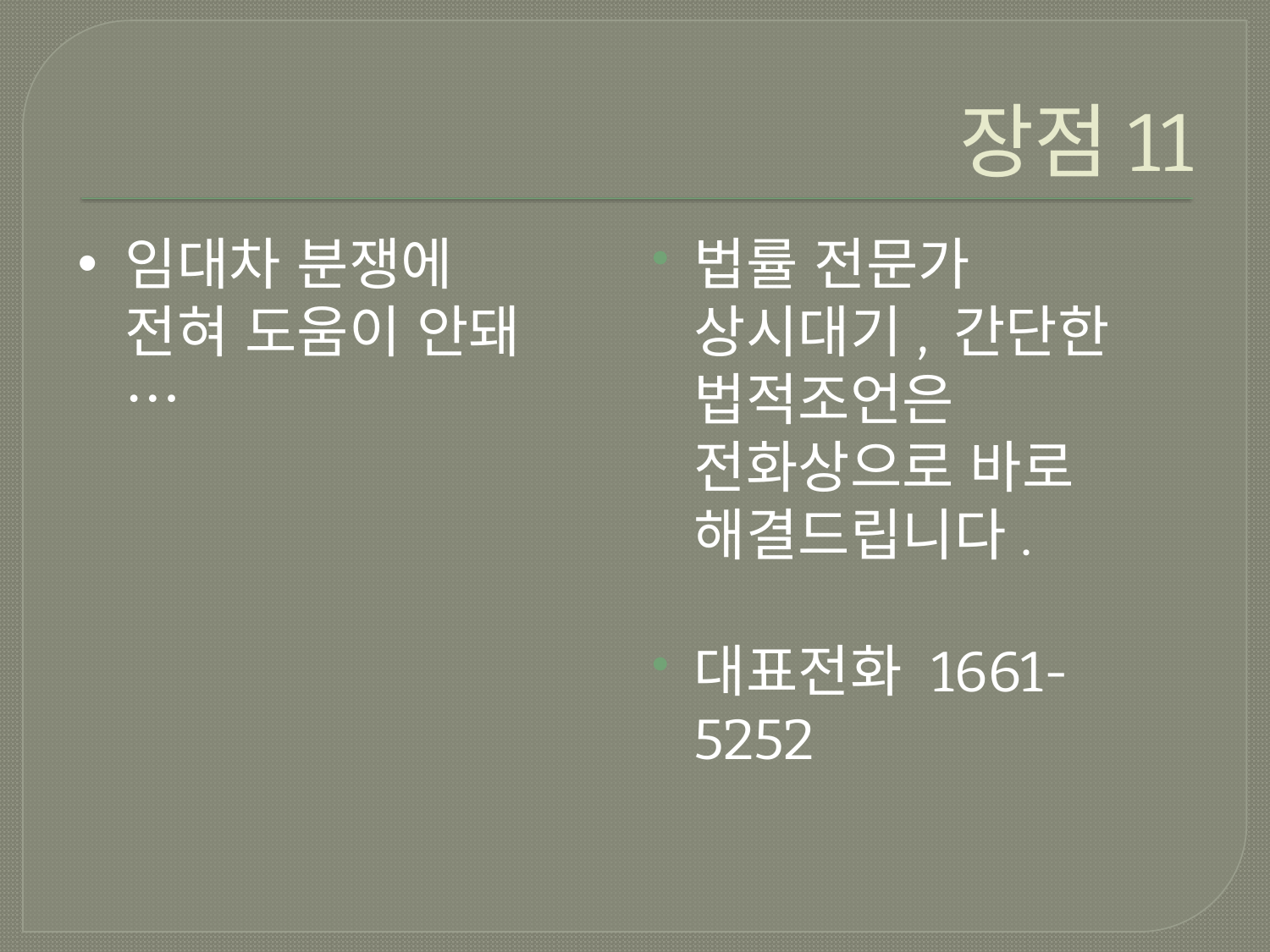

# 장점11

임대차 분쟁에 전혀 도움이 안돼 …

법률 전문가 상시대기, 간단한 법적조언은 전화상으로 바로 해결드립니다.

대표전화 1661-5252